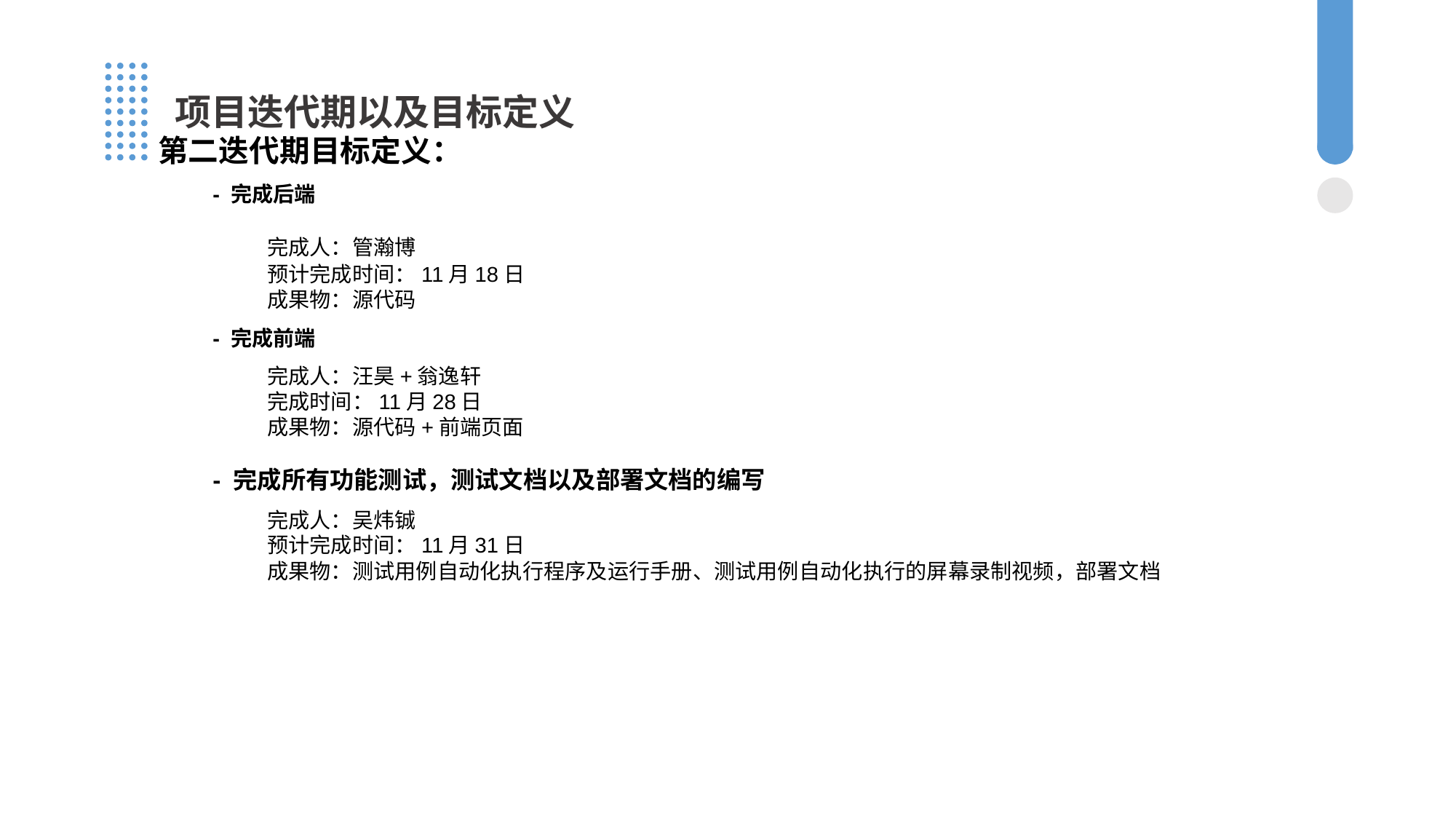

项目迭代期以及目标定义

第二迭代期目标定义：
- 完成后端
      	完成人：管瀚博
预计完成时间：11月18日
成果物：源代码
- 完成前端
        	完成人：汪昊+翁逸轩
完成时间：11月28日
成果物：源代码+前端页面
- 完成所有功能测试，测试文档以及部署文档的编写
完成人：吴炜铖
预计完成时间：11月31日
成果物：测试用例自动化执行程序及运行手册、测试用例自动化执行的屏幕录制视频，部署文档